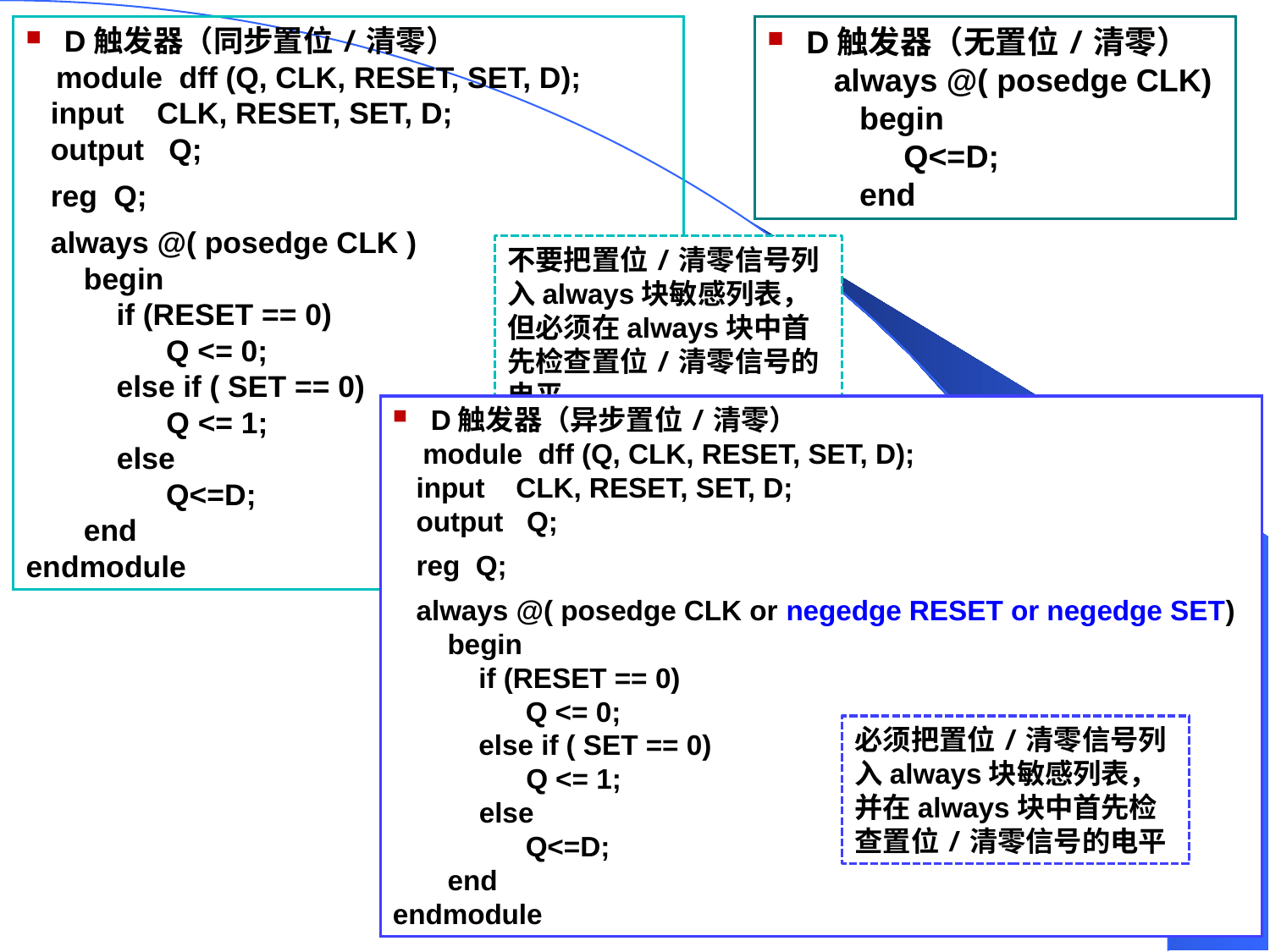

D触发器（同步置位/清零）
module  dff (Q, CLK, RESET, SET, D);
   input    CLK, RESET, SET, D;
   output   Q;
   reg  Q;
   always @( posedge CLK )
       begin
           if (RESET == 0)
                 Q <= 0;
           else if ( SET == 0)
                 Q <= 1;
           else
                 Q<=D;
       end
endmodule
 D触发器（无置位/清零）
    always @( posedge CLK)
       begin
            Q<=D;
       end
不要把置位/清零信号列入always块敏感列表，但必须在always块中首先检查置位/清零信号的电平
 D触发器（异步置位/清零）
module  dff (Q, CLK, RESET, SET, D);
   input    CLK, RESET, SET, D;
   output   Q;
   reg  Q;
   always @( posedge CLK or negedge RESET or negedge SET)
       begin
           if (RESET == 0)
                 Q <= 0;
           else if ( SET == 0)
                 Q <= 1;
           else
                 Q<=D;
       end
endmodule
必须把置位/清零信号列入always块敏感列表，并在always块中首先检查置位/清零信号的电平